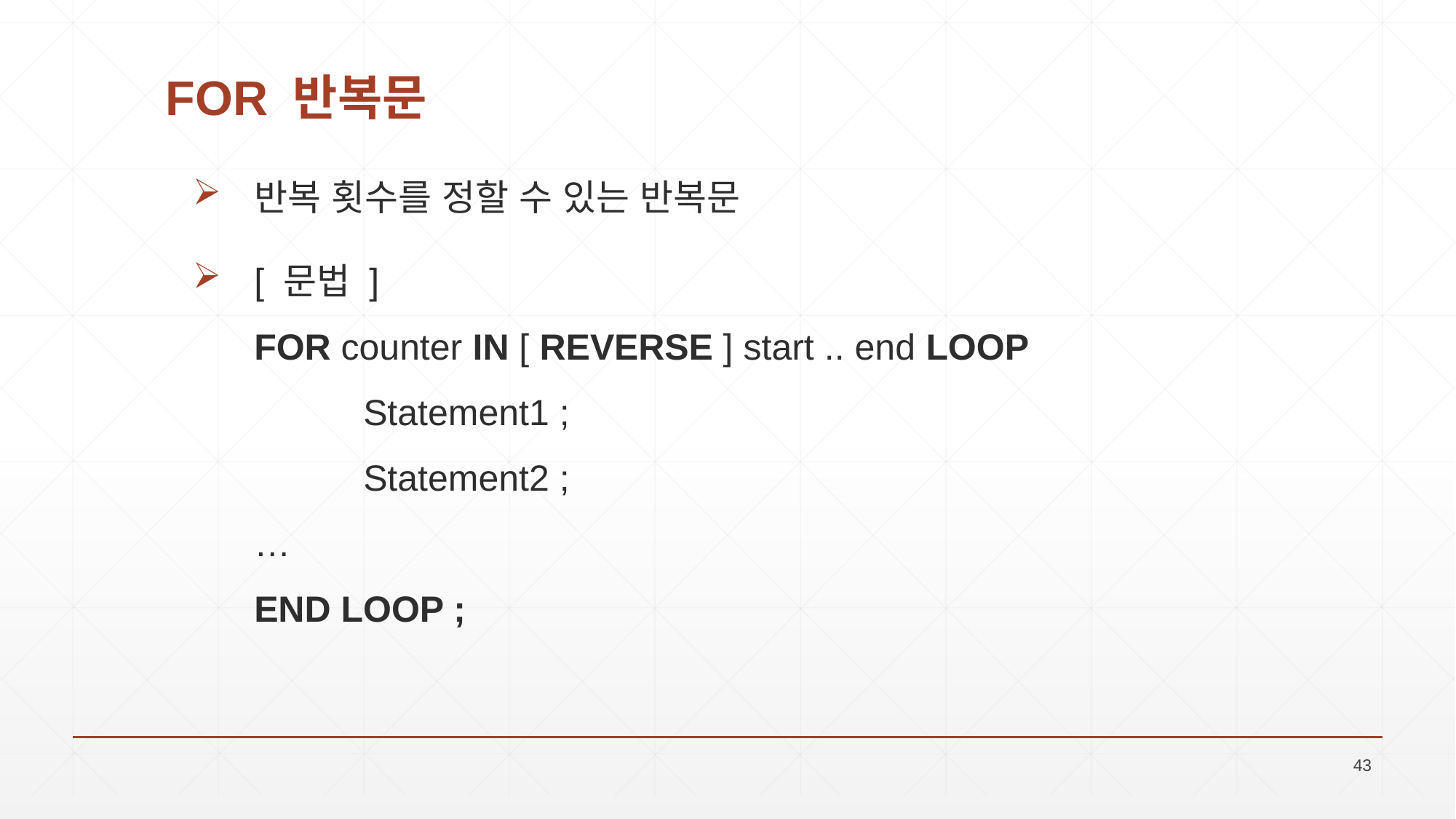

# FOR 반복문
반복 횟수를 정할 수 있는 반복문
[ 문법 ]
FOR counter IN [ REVERSE ] start .. end LOOP
	Statement1 ;
	Statement2 ;
…
END LOOP ;
43